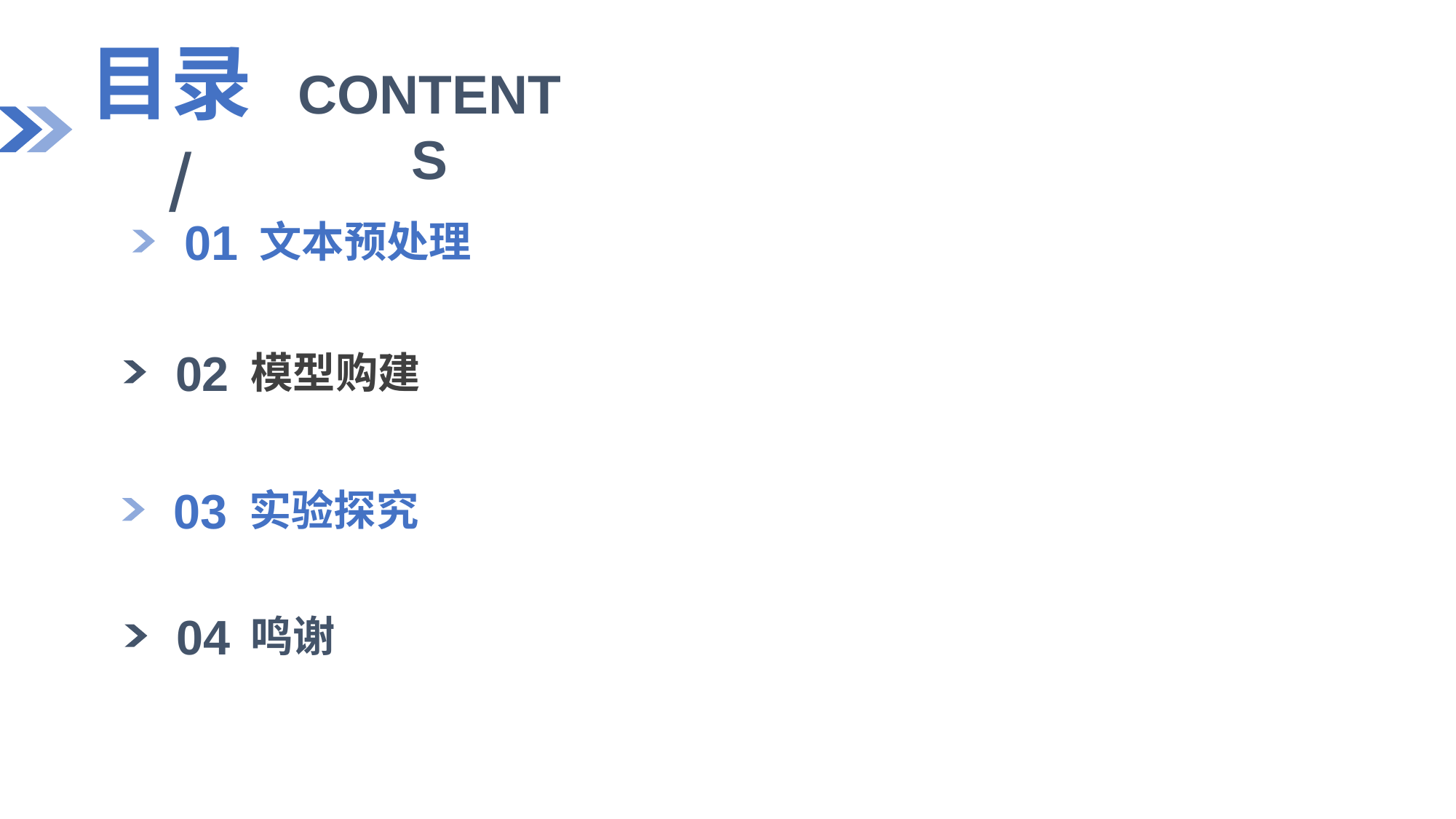

CONTENTS
目录/

01
文本预处理

02
模型购建

03
实验探究

04
鸣谢